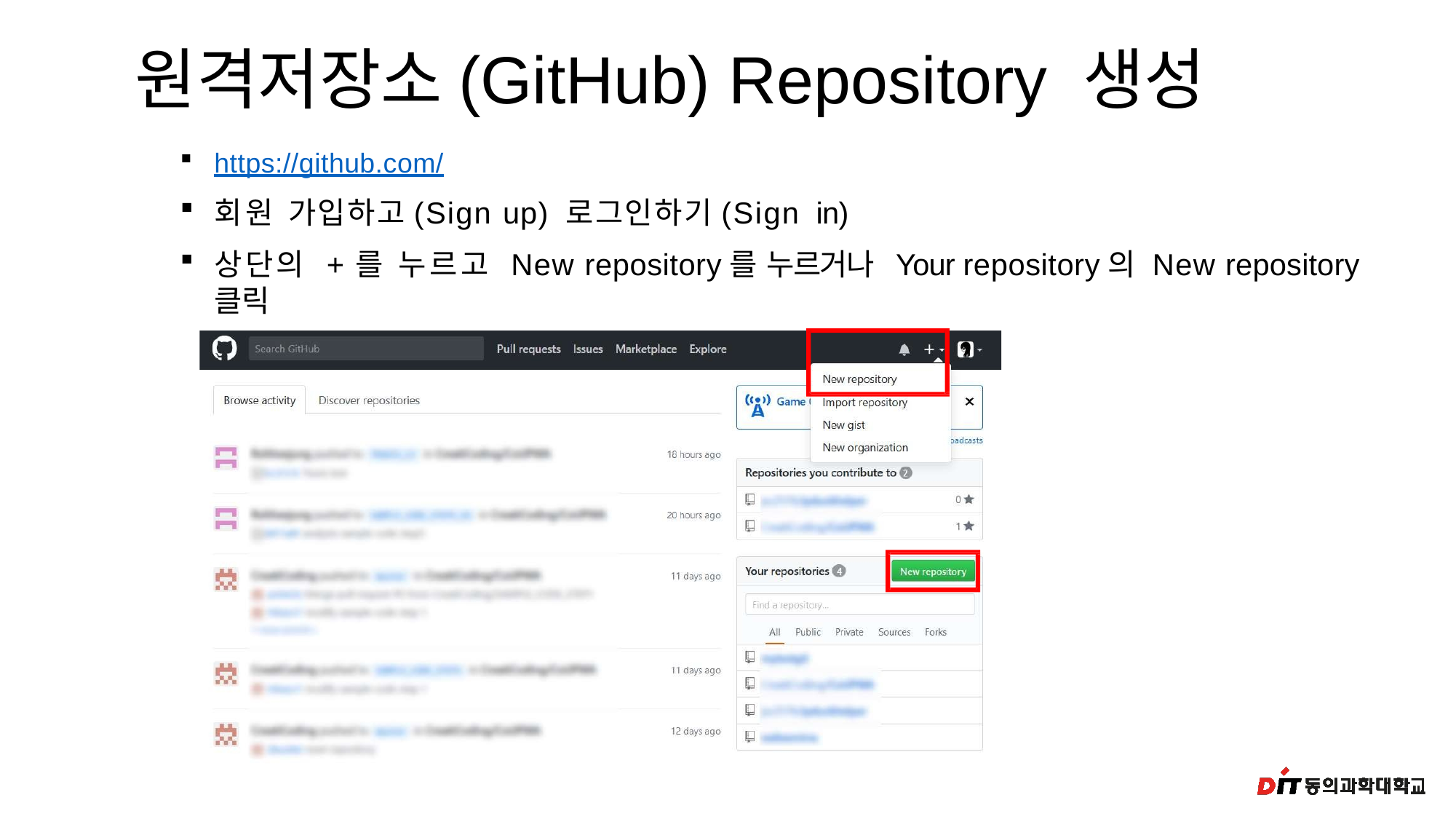

# 원격저장소(GitHub) Repository 생성
https://github.com/
회원 가입하고(Sign up) 로그인하기(Sign in)
상단의 +를 누르고 New repository를 누르거나  Your repository의 New repository 클릭